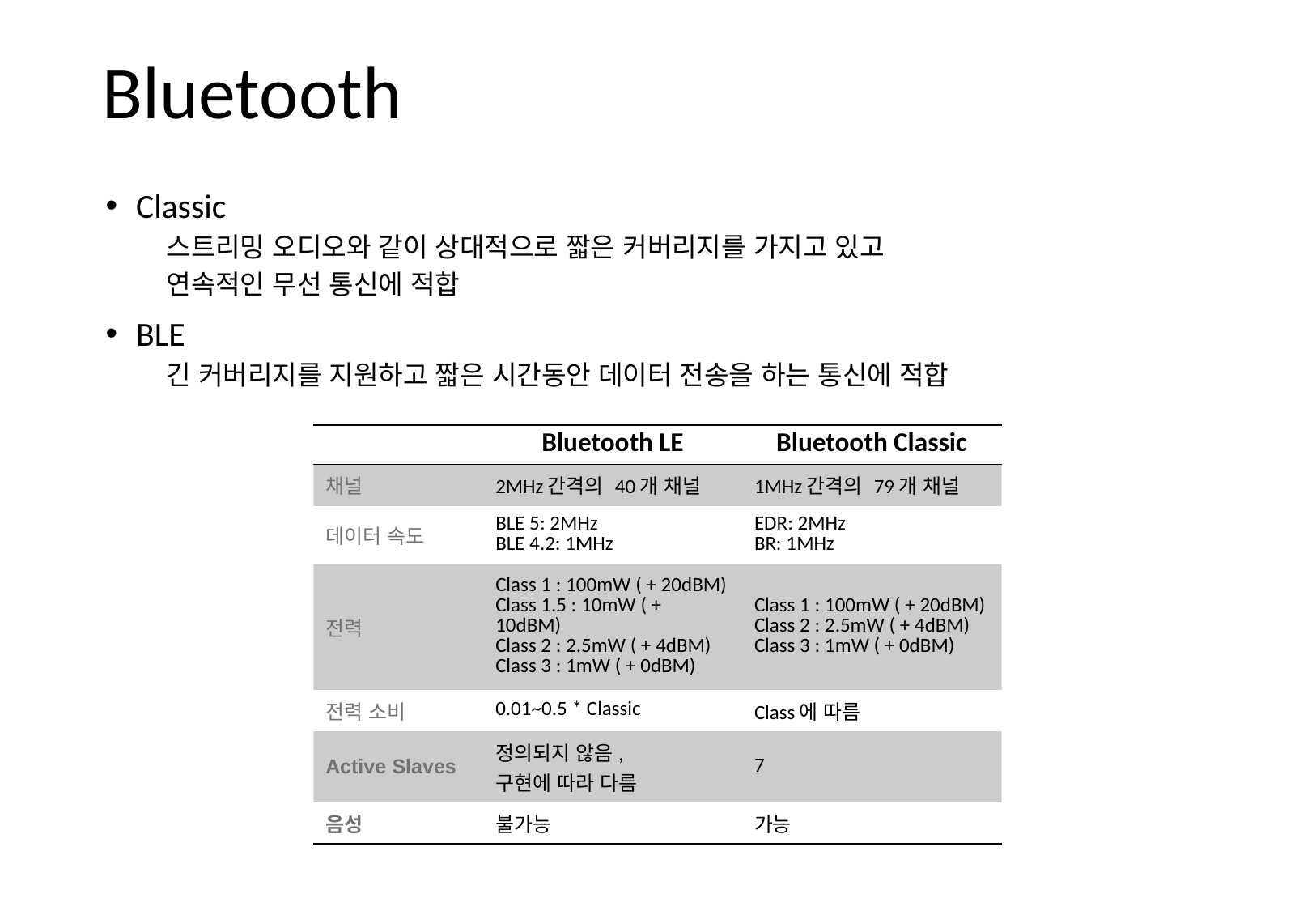

# Bluetooth
Classic
스트리밍 오디오와 같이 상대적으로 짧은 커버리지를 가지고 있고
연속적인 무선 통신에 적합
BLE
긴 커버리지를 지원하고 짧은 시간동안 데이터 전송을 하는 통신에 적합

|  | Bluetooth LE | Bluetooth Classic |
| --- | --- | --- |
| 채널 | 2MHz간격의 40개 채널 | 1MHz간격의 79개 채널 |
| 데이터 속도 | BLE 5: 2MHz BLE 4.2: 1MHz | EDR: 2MHz BR: 1MHz |
| 전력 | Class 1 : 100mW ( + 20dBM) Class 1.5 : 10mW ( + 10dBM) Class 2 : 2.5mW ( + 4dBM) Class 3 : 1mW ( + 0dBM) | Class 1 : 100mW ( + 20dBM) Class 2 : 2.5mW ( + 4dBM) Class 3 : 1mW ( + 0dBM) |
| 전력 소비 | 0.01~0.5 \* Classic | Class에 따름 |
| Active Slaves | 정의되지 않음, 구현에 따라 다름 | 7 |
| 음성 | 불가능 | 가능 |